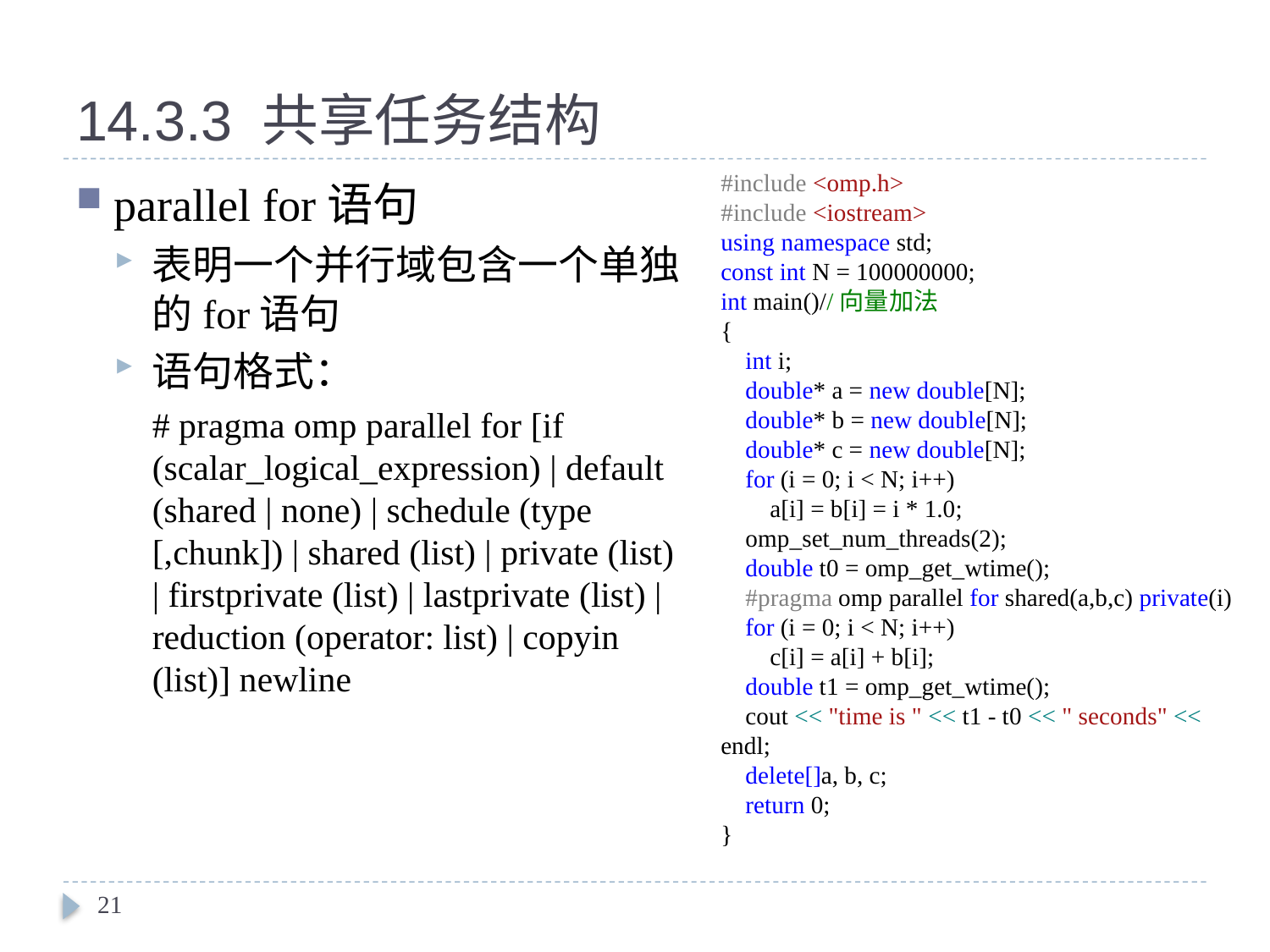

# 14.3.3 共享任务结构
#include <omp.h>
#include <iostream>
using namespace std;
const int N = 100000000;
int main()//向量加法
{
    int i;
    double* a = new double[N];
    double* b = new double[N];
    double* c = new double[N];
    for (i = 0; i < N; i++)
        a[i] = b[i] = i * 1.0;
    omp_set_num_threads(2);
    double t0 = omp_get_wtime();
    #pragma omp parallel for shared(a,b,c) private(i)
    for (i = 0; i < N; i++)
        c[i] = a[i] + b[i];
    double t1 = omp_get_wtime();
    cout << "time is " << t1 - t0 << " seconds" << endl;
    delete[]a, b, c;
    return 0;
}
parallel for语句
表明一个并行域包含一个单独的for语句
语句格式：
	# pragma omp parallel for [if (scalar_logical_expression) | default (shared | none) | schedule (type [,chunk]) | shared (list) | private (list) | firstprivate (list) | lastprivate (list) | reduction (operator: list) | copyin (list)] newline
21